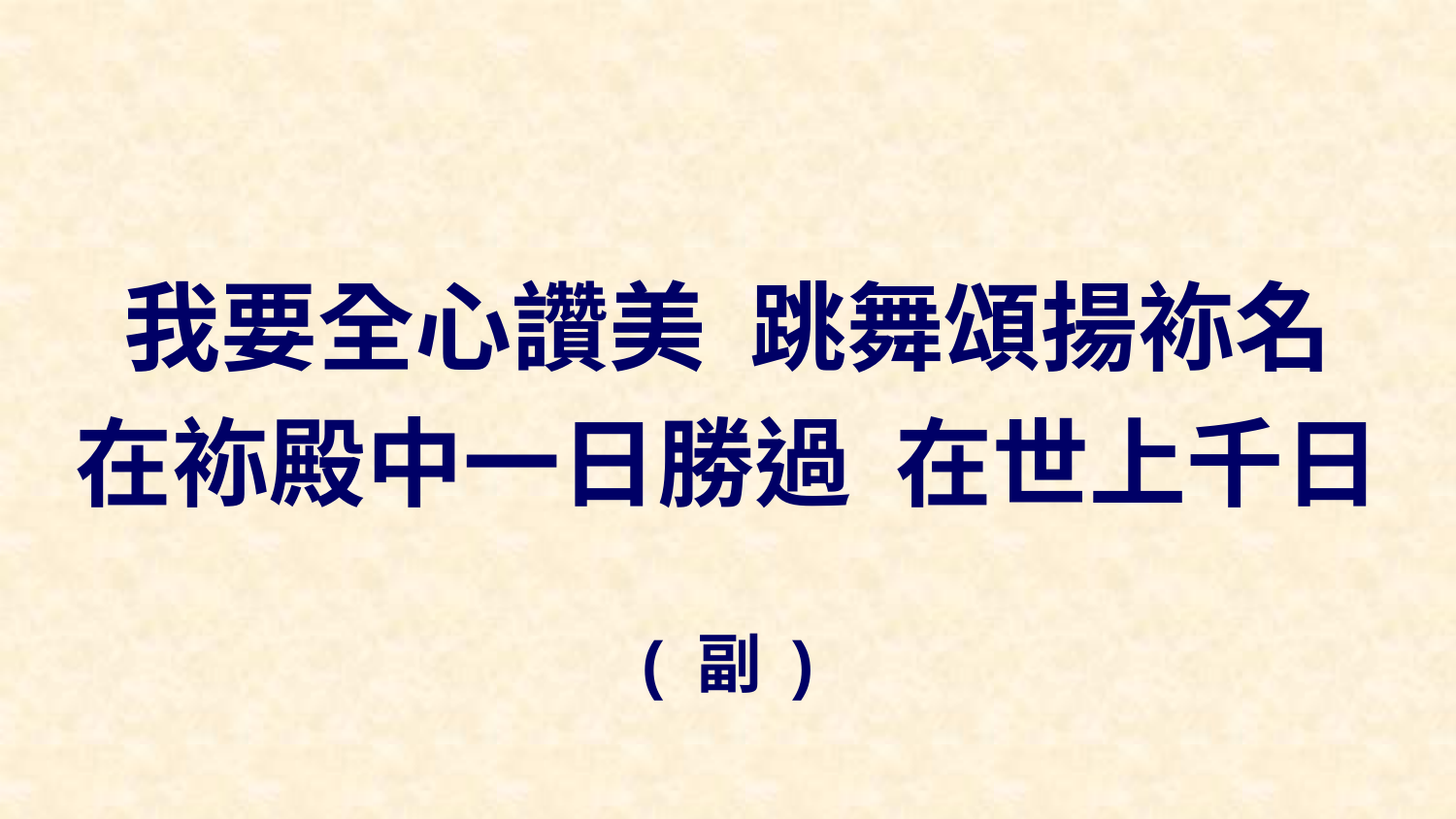

我要全心讚美  跳舞頌揚袮名
在袮殿中一日勝過  在世上千日
( 副 )